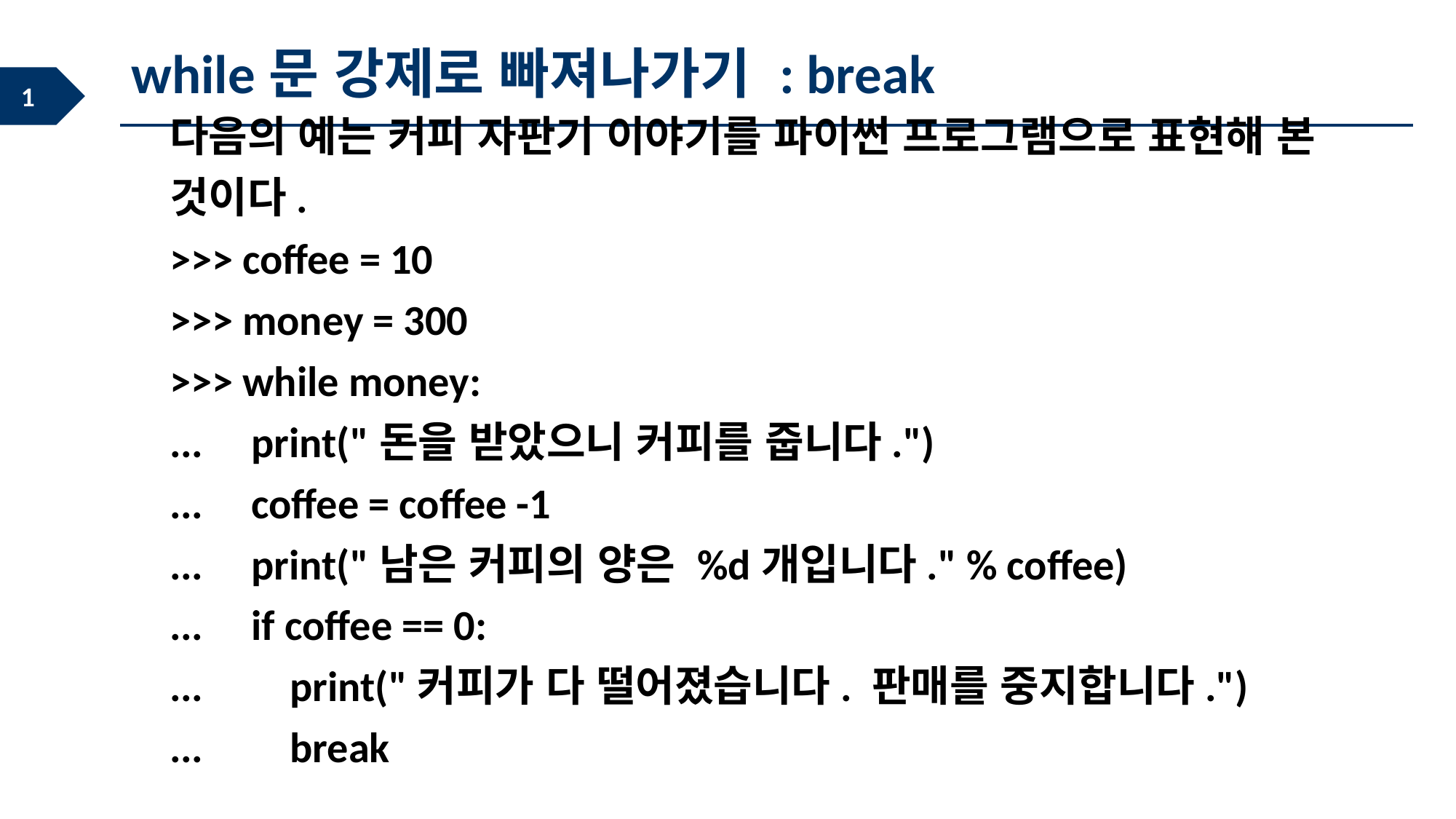

while문 강제로 빠져나가기 : break
다음의 예는 커피 자판기 이야기를 파이썬 프로그램으로 표현해 본 것이다.
>>> coffee = 10
>>> money = 300
>>> while money:
...     print("돈을 받았으니 커피를 줍니다.")
...     coffee = coffee -1
...     print("남은 커피의 양은 %d개입니다." % coffee)
...     if coffee == 0:
...         print("커피가 다 떨어졌습니다. 판매를 중지합니다.")
...         break